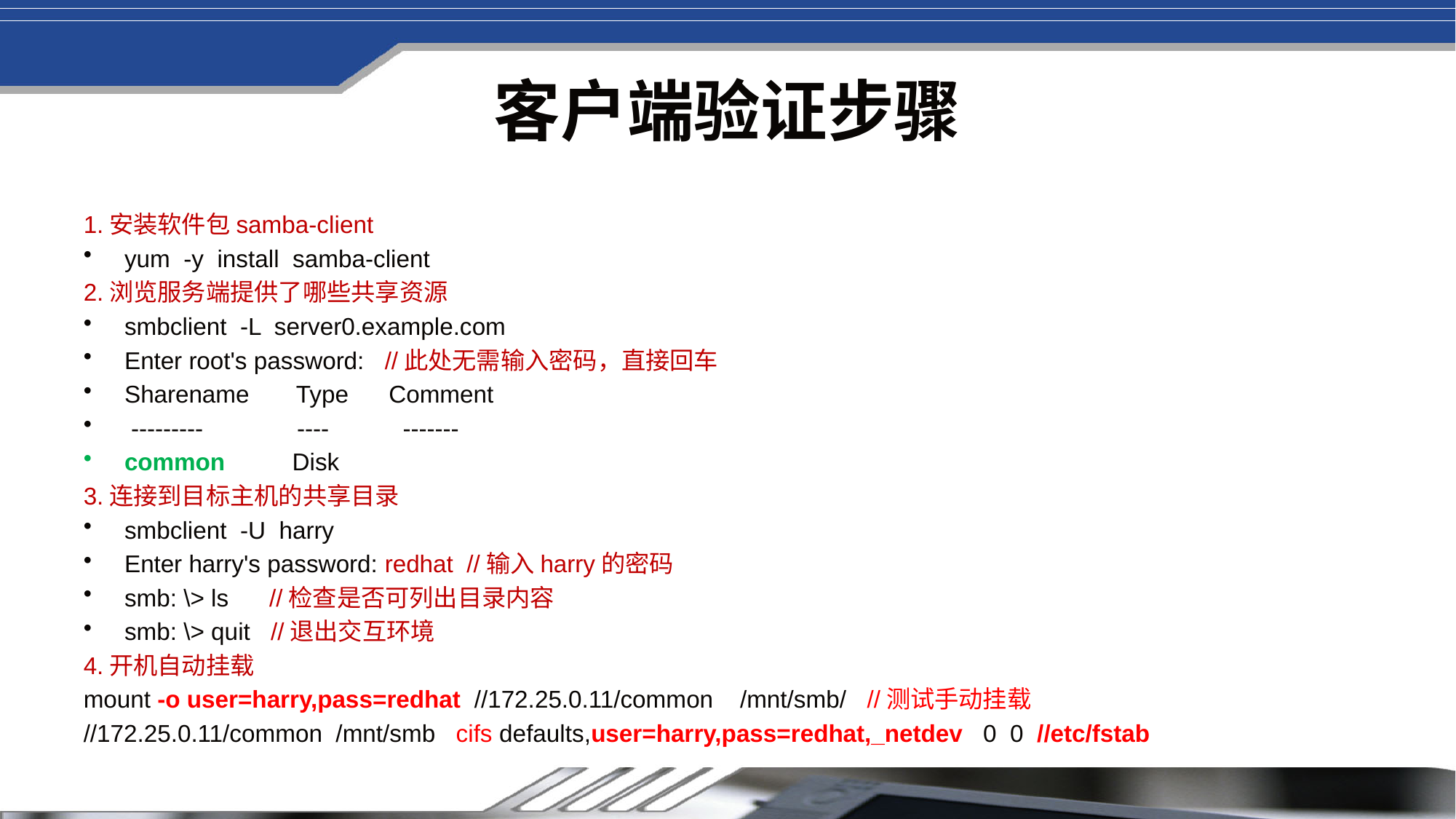

# 客户端验证步骤

1.安装软件包samba-client
yum  -y  install  samba-client
2.浏览服务端提供了哪些共享资源
smbclient  -L  server0.example.com
Enter root's password:   //此处无需输入密码，直接回车
Sharename       Type      Comment
 ---------              ----           -------
common          Disk
3.连接到目标主机的共享目录
smbclient  -U  harry
Enter harry's password: redhat  //输入harry的密码
smb: \> ls      //检查是否可列出目录内容
smb: \> quit   //退出交互环境
4.开机自动挂载
mount -o user=harry,pass=redhat  //172.25.0.11/common    /mnt/smb/   //测试手动挂载
//172.25.0.11/common  /mnt/smb   cifs defaults,user=harry,pass=redhat,_netdev   0  0  //etc/fstab